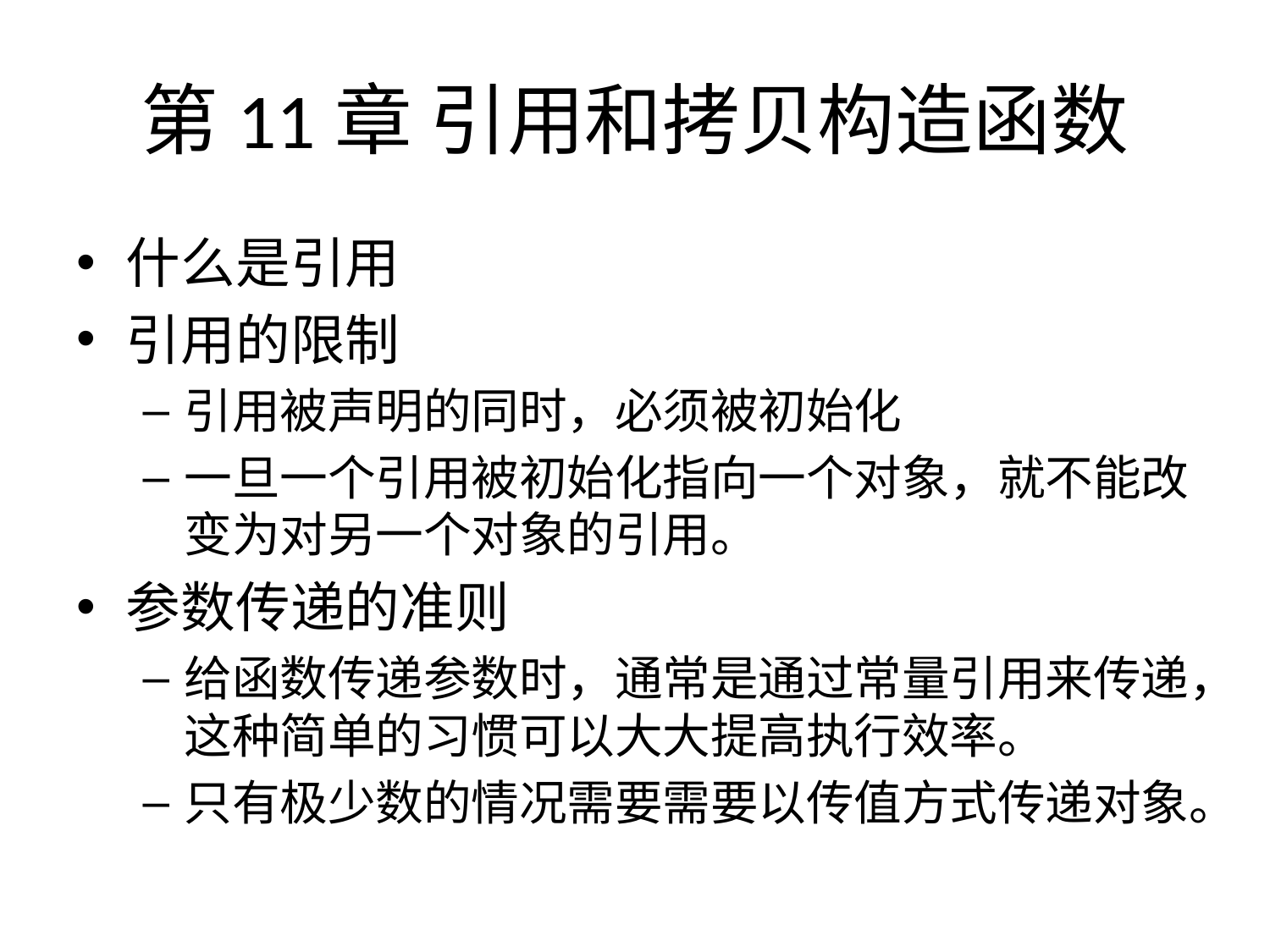

# 第11章 引用和拷贝构造函数
什么是引用
引用的限制
引用被声明的同时，必须被初始化
一旦一个引用被初始化指向一个对象，就不能改变为对另一个对象的引用。
参数传递的准则
给函数传递参数时，通常是通过常量引用来传递，这种简单的习惯可以大大提高执行效率。
只有极少数的情况需要需要以传值方式传递对象。